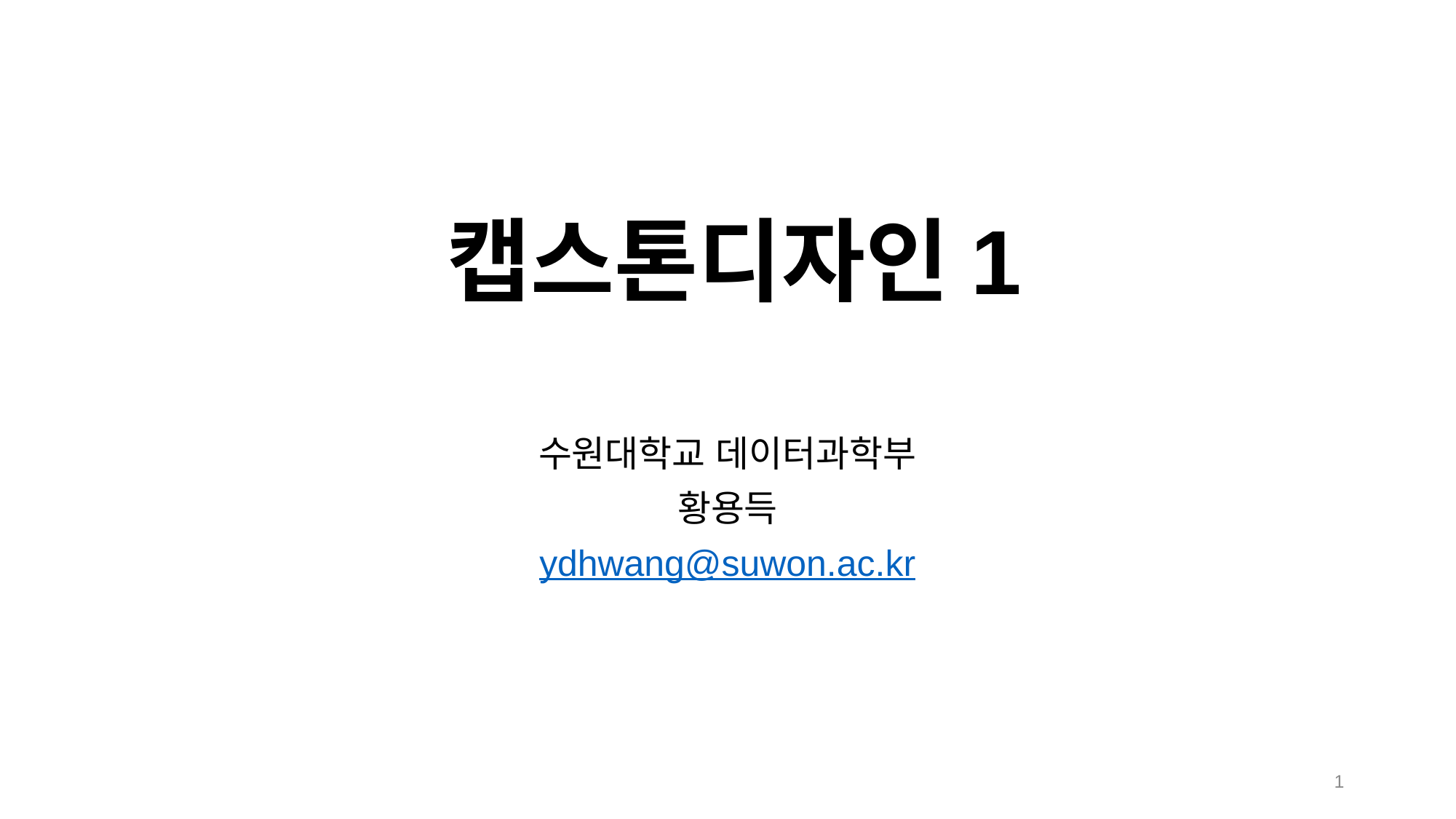

# 캡스톤디자인1
수원대학교 데이터과학부
황용득
ydhwang@suwon.ac.kr
1